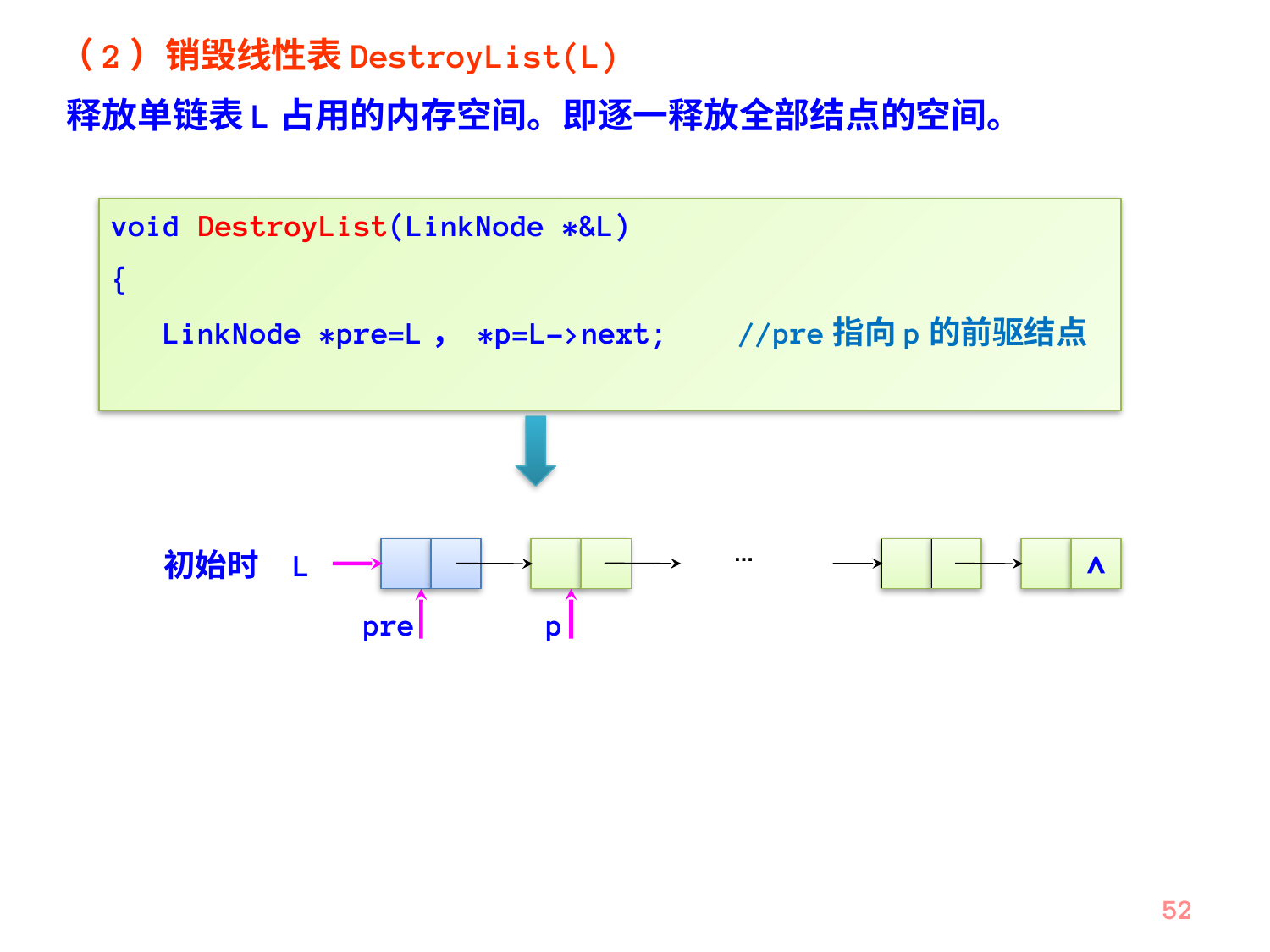

（2）销毁线性表DestroyList(L)
  释放单链表L占用的内存空间。即逐一释放全部结点的空间。
void DestroyList(LinkNode *&L)
{
   LinkNode *pre=L， *p=L->next;    //pre指向p的前驱结点

…
L

∧
初始时

pre
p
52